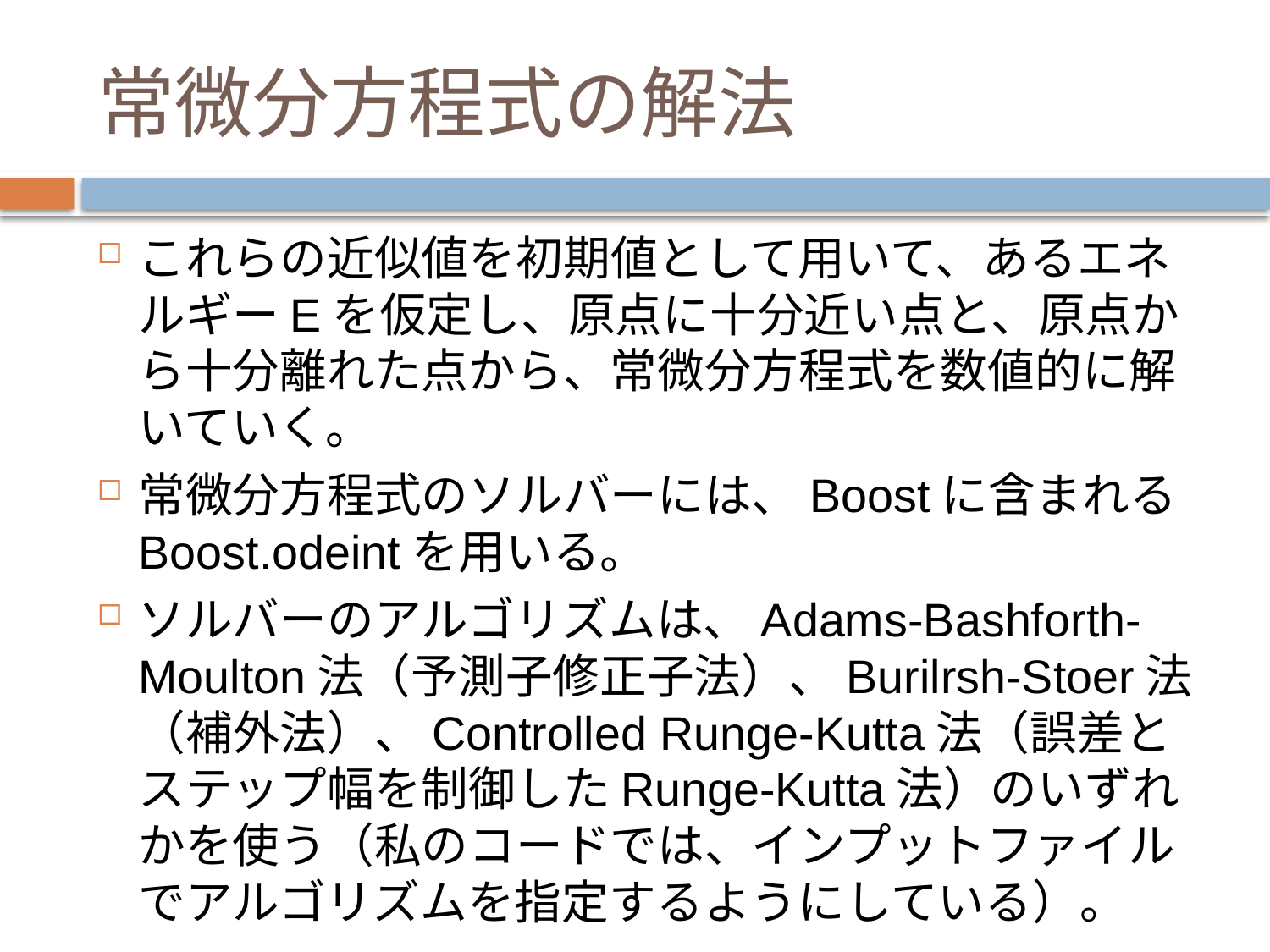

# 常微分方程式の解法
これらの近似値を初期値として用いて、あるエネルギーEを仮定し、原点に十分近い点と、原点から十分離れた点から、常微分方程式を数値的に解いていく。
常微分方程式のソルバーには、Boostに含まれるBoost.odeintを用いる。
ソルバーのアルゴリズムは、Adams-Bashforth-Moulton法（予測子修正子法）、Burilrsh-Stoer法（補外法）、Controlled Runge-Kutta法（誤差とステップ幅を制御したRunge-Kutta法）のいずれかを使う（私のコードでは、インプットファイルでアルゴリズムを指定するようにしている）。